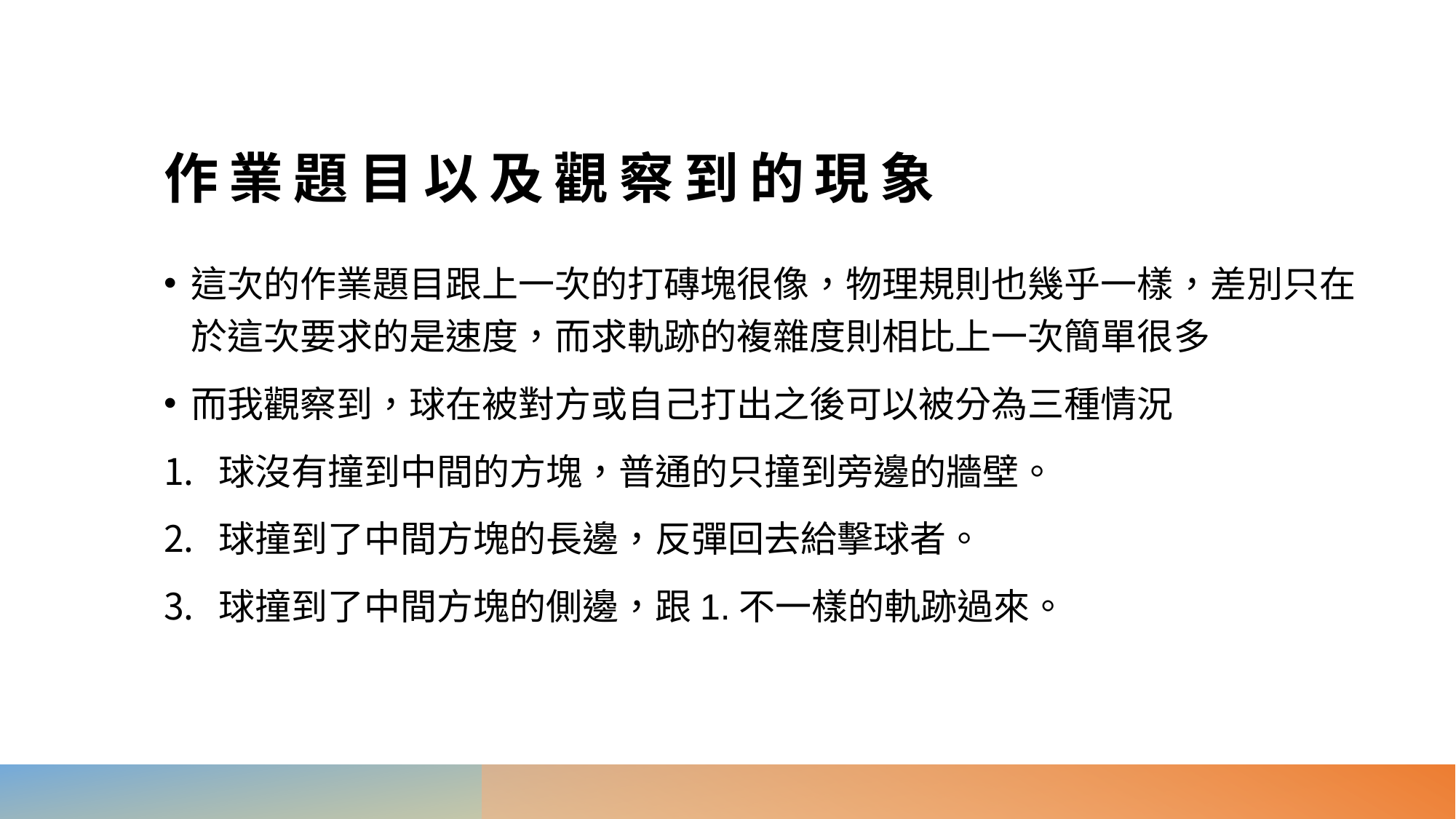

# 作業題目以及觀察到的現象
這次的作業題目跟上一次的打磚塊很像，物理規則也幾乎一樣，差別只在於這次要求的是速度，而求軌跡的複雜度則相比上一次簡單很多
而我觀察到，球在被對方或自己打出之後可以被分為三種情況
球沒有撞到中間的方塊，普通的只撞到旁邊的牆壁。
球撞到了中間方塊的長邊，反彈回去給擊球者。
球撞到了中間方塊的側邊，跟1.不一樣的軌跡過來。